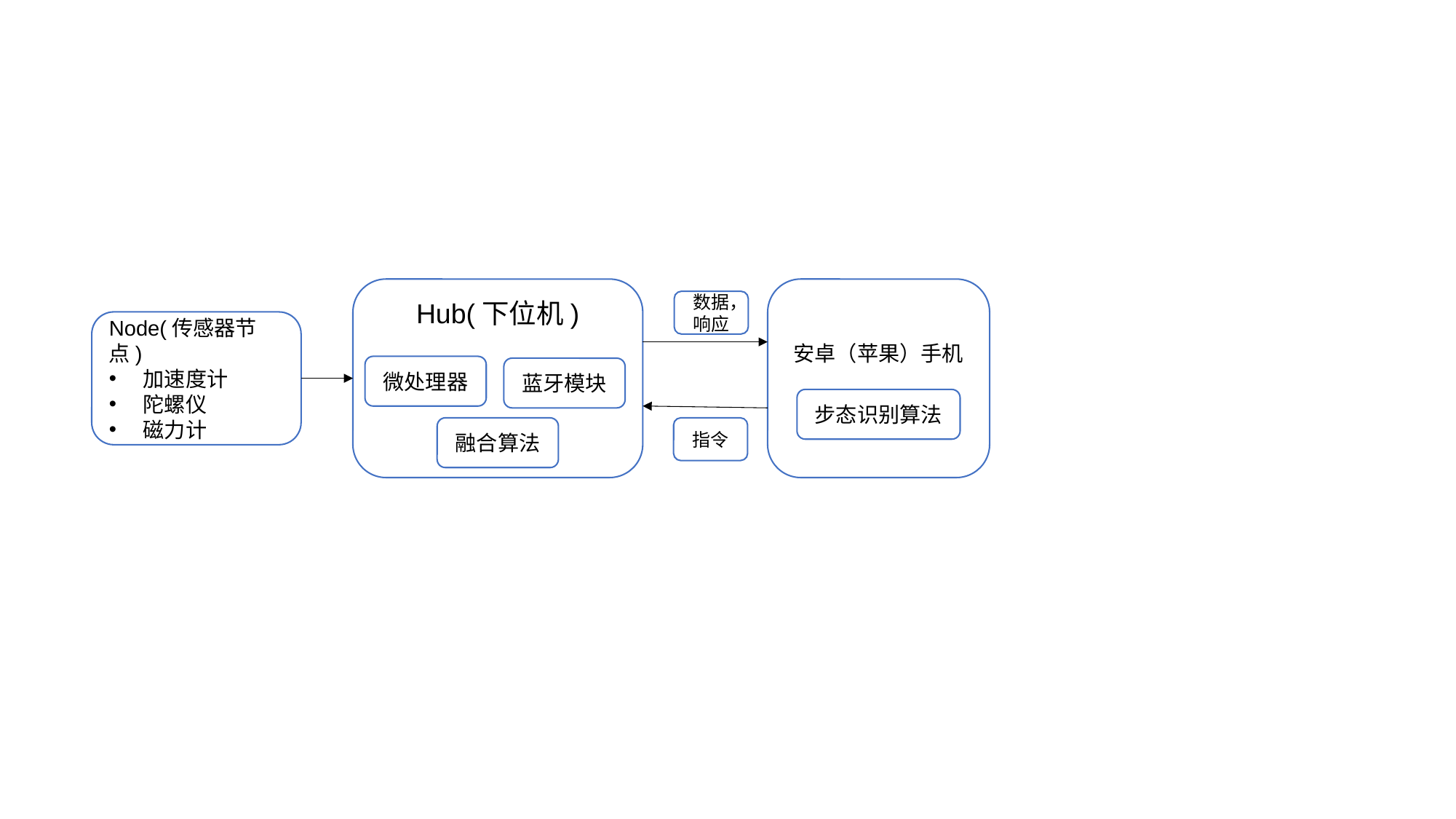

安卓（苹果）手机

Hub(下位机)

数据，响应
Node(传感器节点)
加速度计
陀螺仪
磁力计
微处理器
蓝牙模块
步态识别算法
融合算法
指令